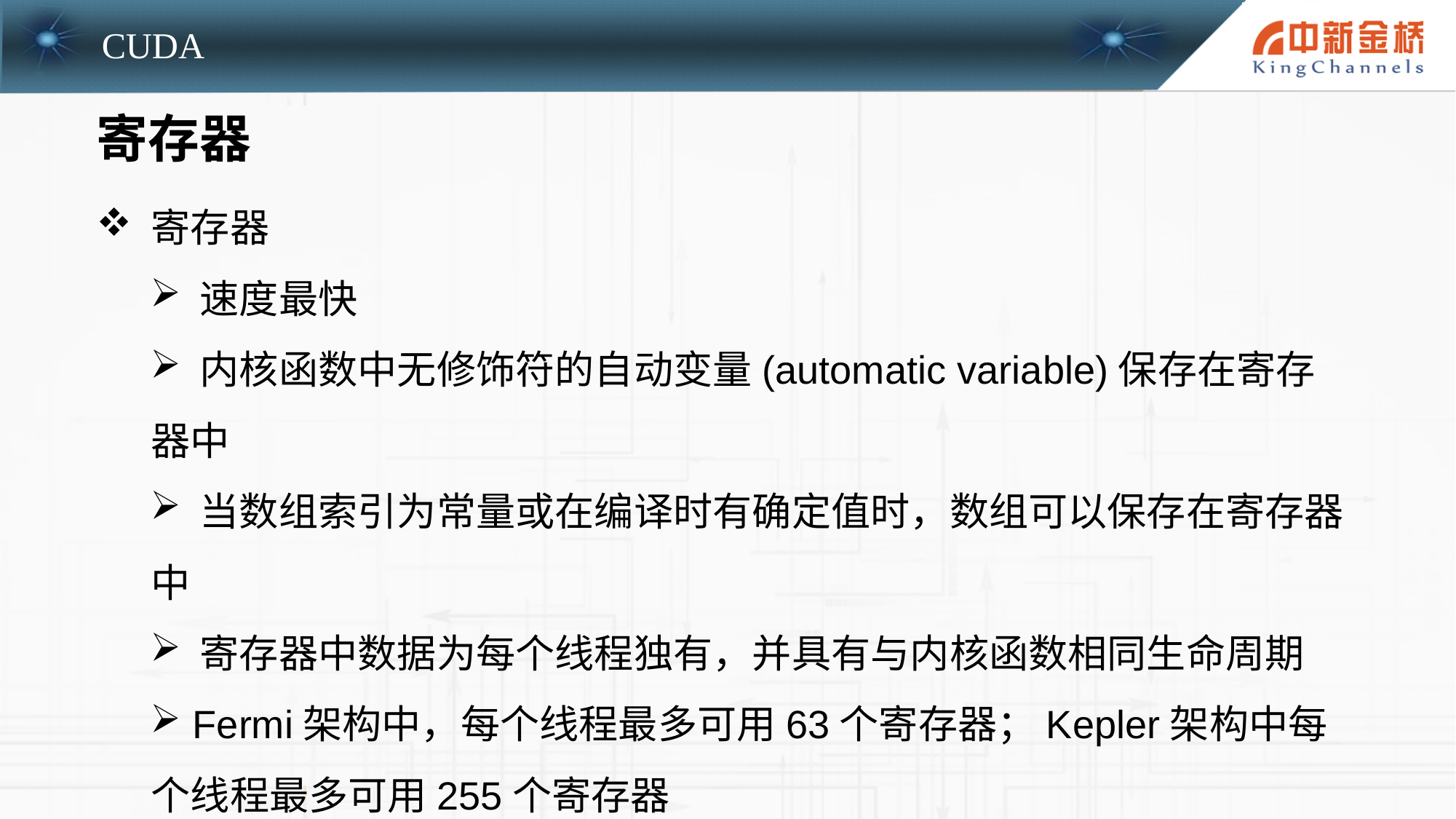

寄存器
寄存器
 速度最快
 内核函数中无修饰符的自动变量(automatic variable)保存在寄存器中
 当数组索引为常量或在编译时有确定值时，数组可以保存在寄存器中
 寄存器中数据为每个线程独有，并具有与内核函数相同生命周期
 Fermi架构中，每个线程最多可用63个寄存器；Kepler架构中每个线程最多可用255个寄存器